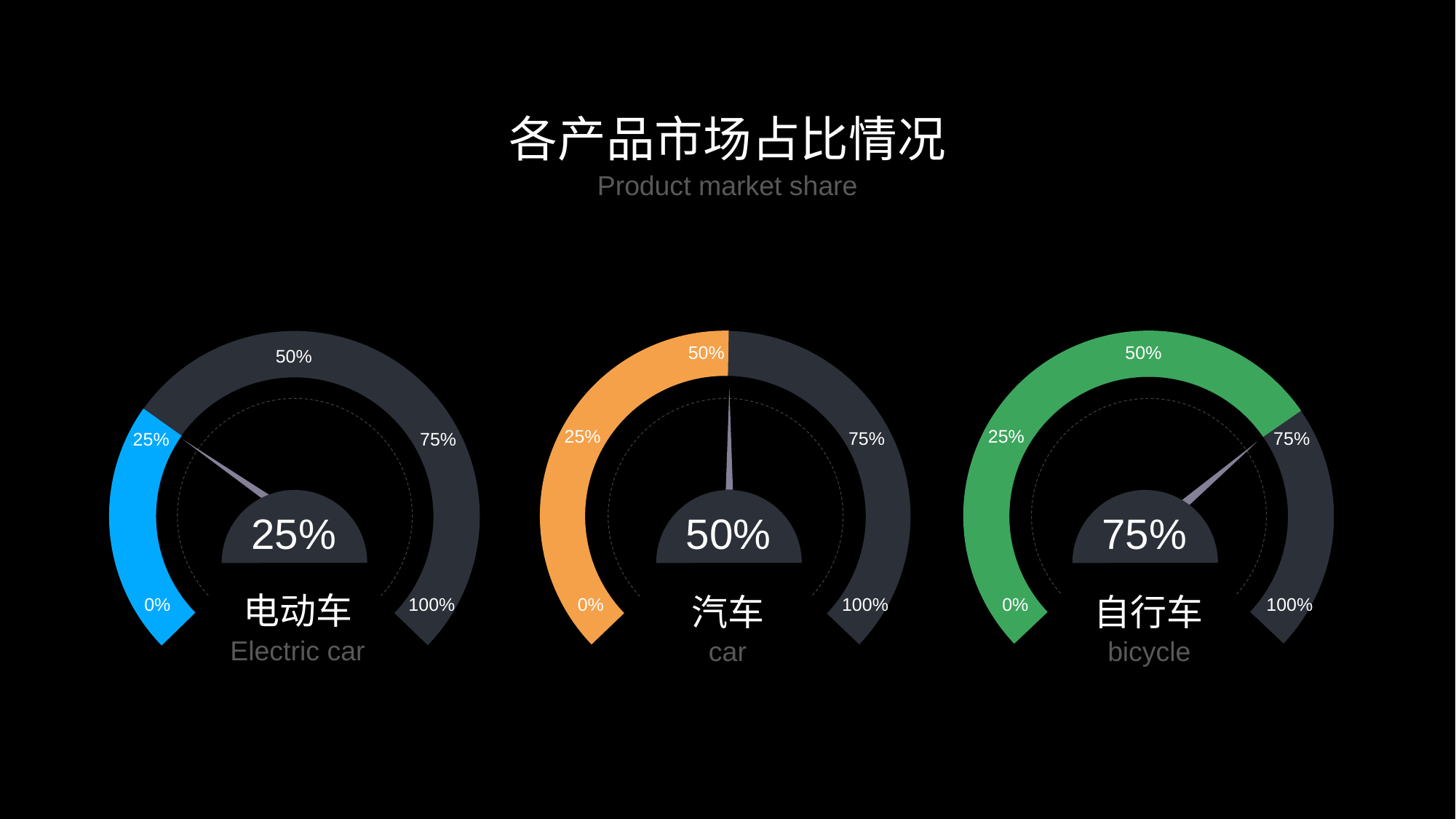

各产品市场占比情况
Product market share

50%
50%
50%

25%
25%

75%
75%
75%
25%

25%
50%
75%
电动车
汽车
自行车
0%
100%
0%
100%
0%
100%
Electric car
car
bicycle